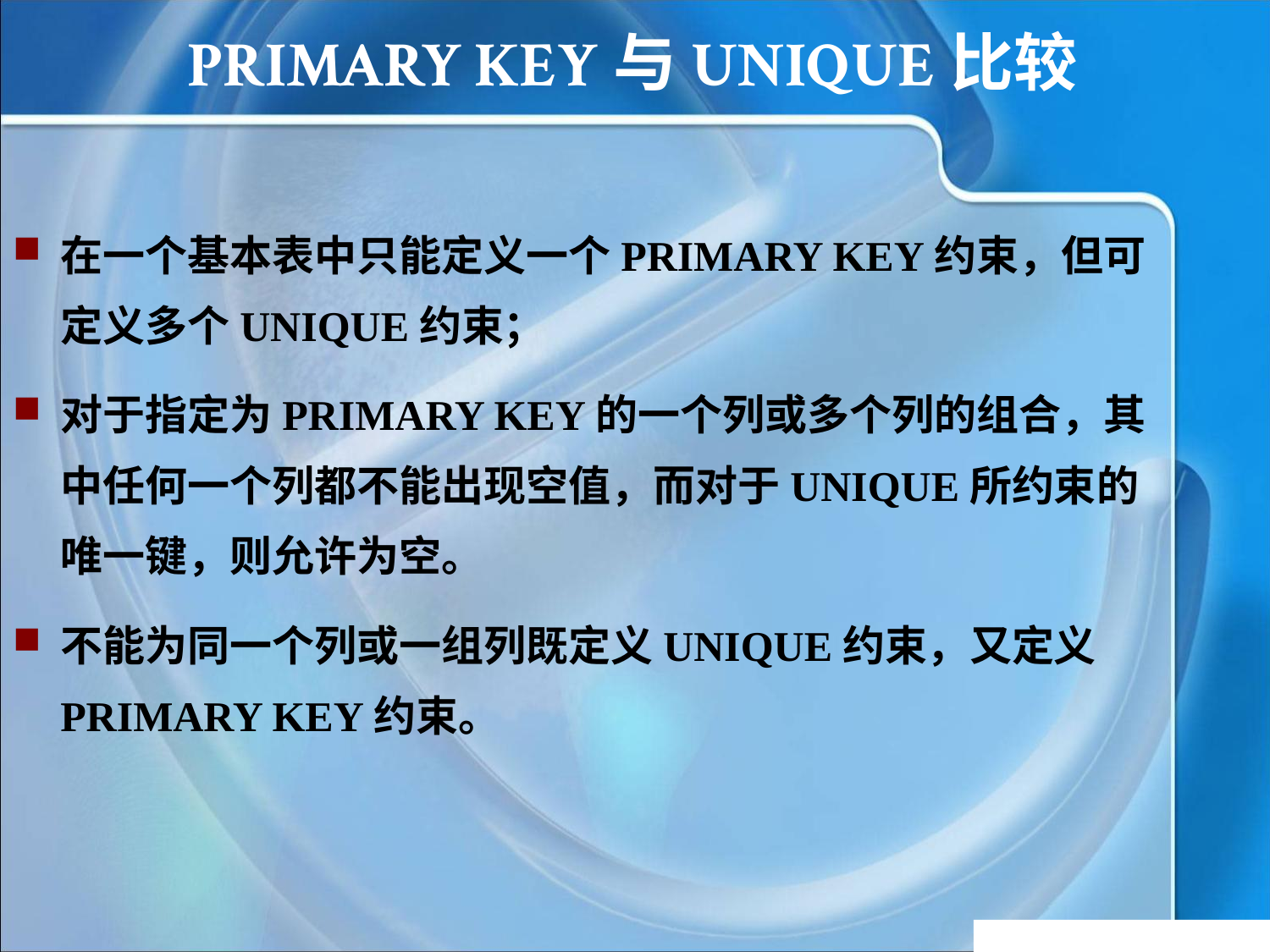

PRIMARY KEY与UNIQUE比较
在一个基本表中只能定义一个PRIMARY KEY约束，但可定义多个UNIQUE约束；
对于指定为PRIMARY KEY的一个列或多个列的组合，其中任何一个列都不能出现空值，而对于UNIQUE所约束的唯一键，则允许为空。
不能为同一个列或一组列既定义UNIQUE约束，又定义PRIMARY KEY约束。
25